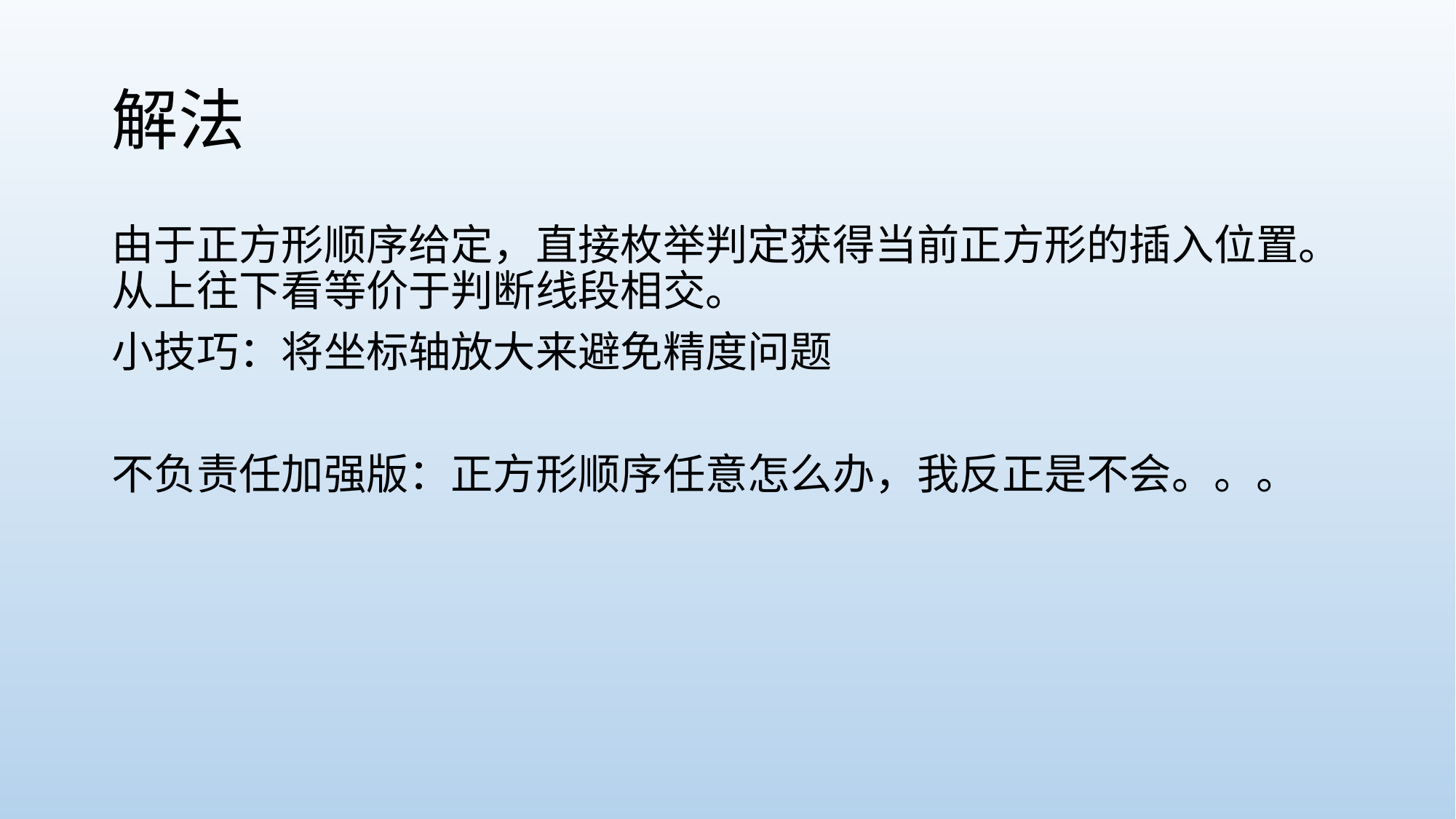

# 解法
由于正方形顺序给定，直接枚举判定获得当前正方形的插入位置。从上往下看等价于判断线段相交。
小技巧：将坐标轴放大来避免精度问题

不负责任加强版：正方形顺序任意怎么办，我反正是不会。。。